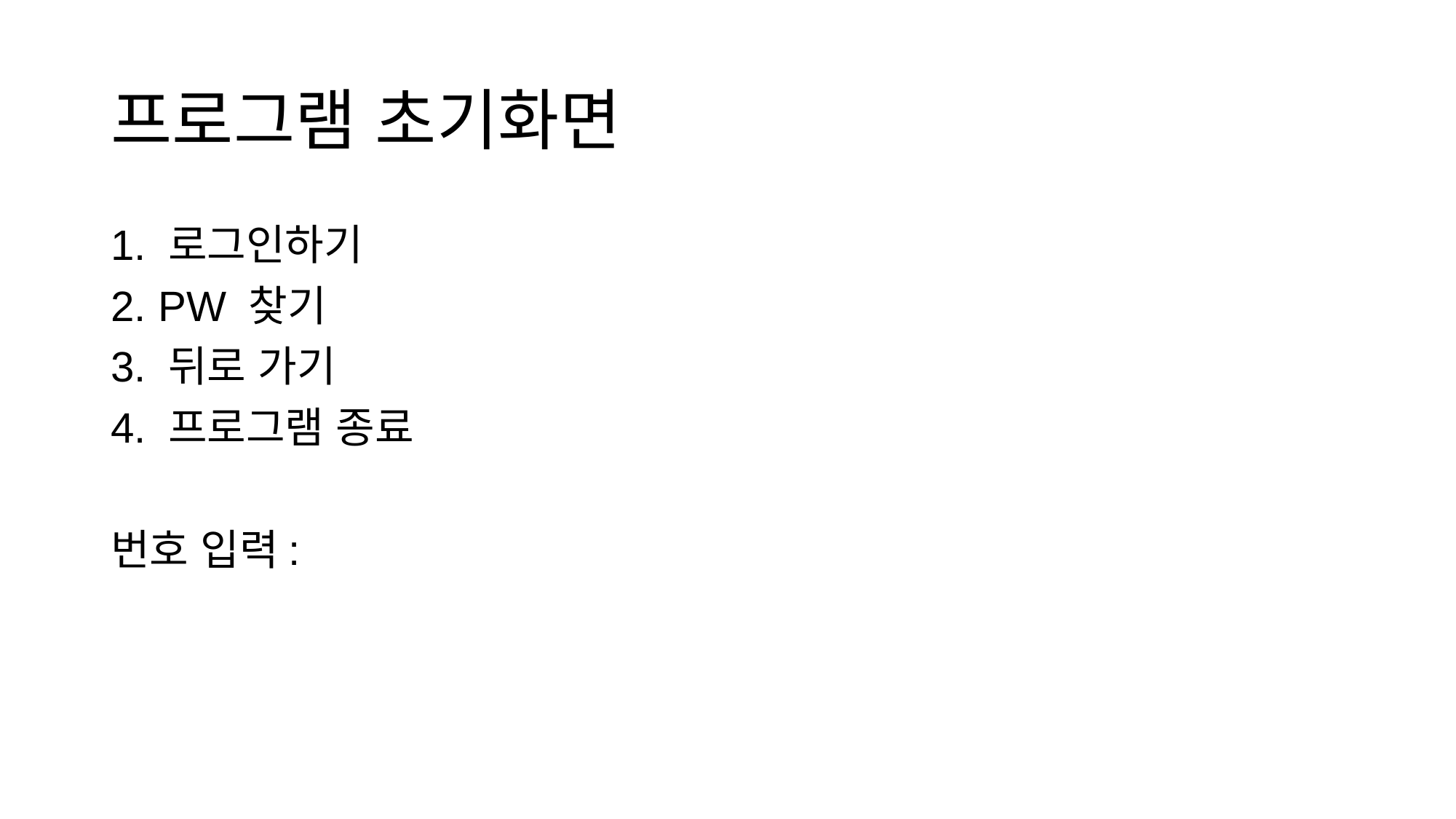

# 프로그램 초기화면
1. 로그인하기
2. PW 찾기
3. 뒤로 가기
4. 프로그램 종료

번호 입력: